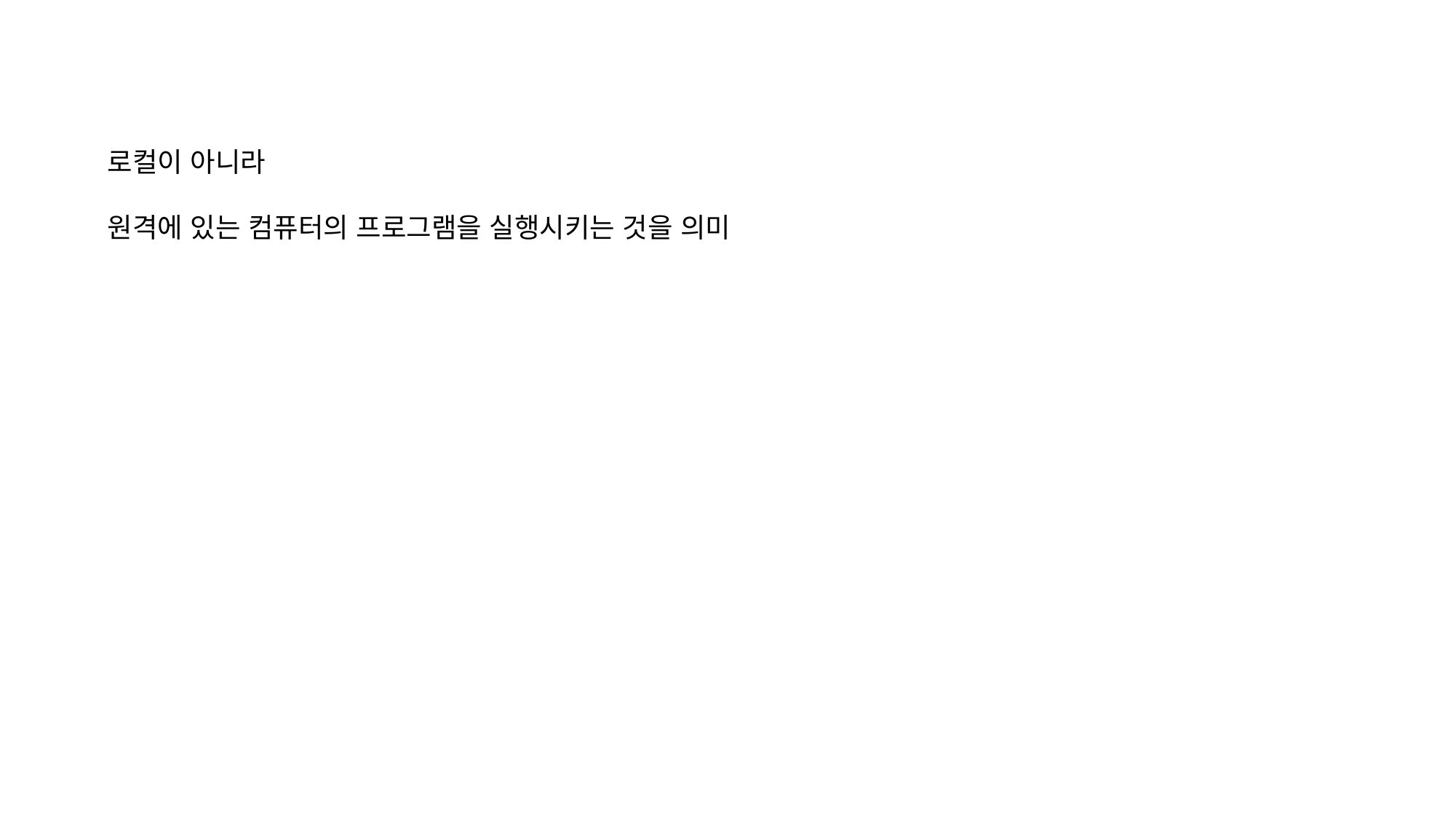

로컬이 아니라

원격에 있는 컴퓨터의 프로그램을 실행시키는 것을 의미